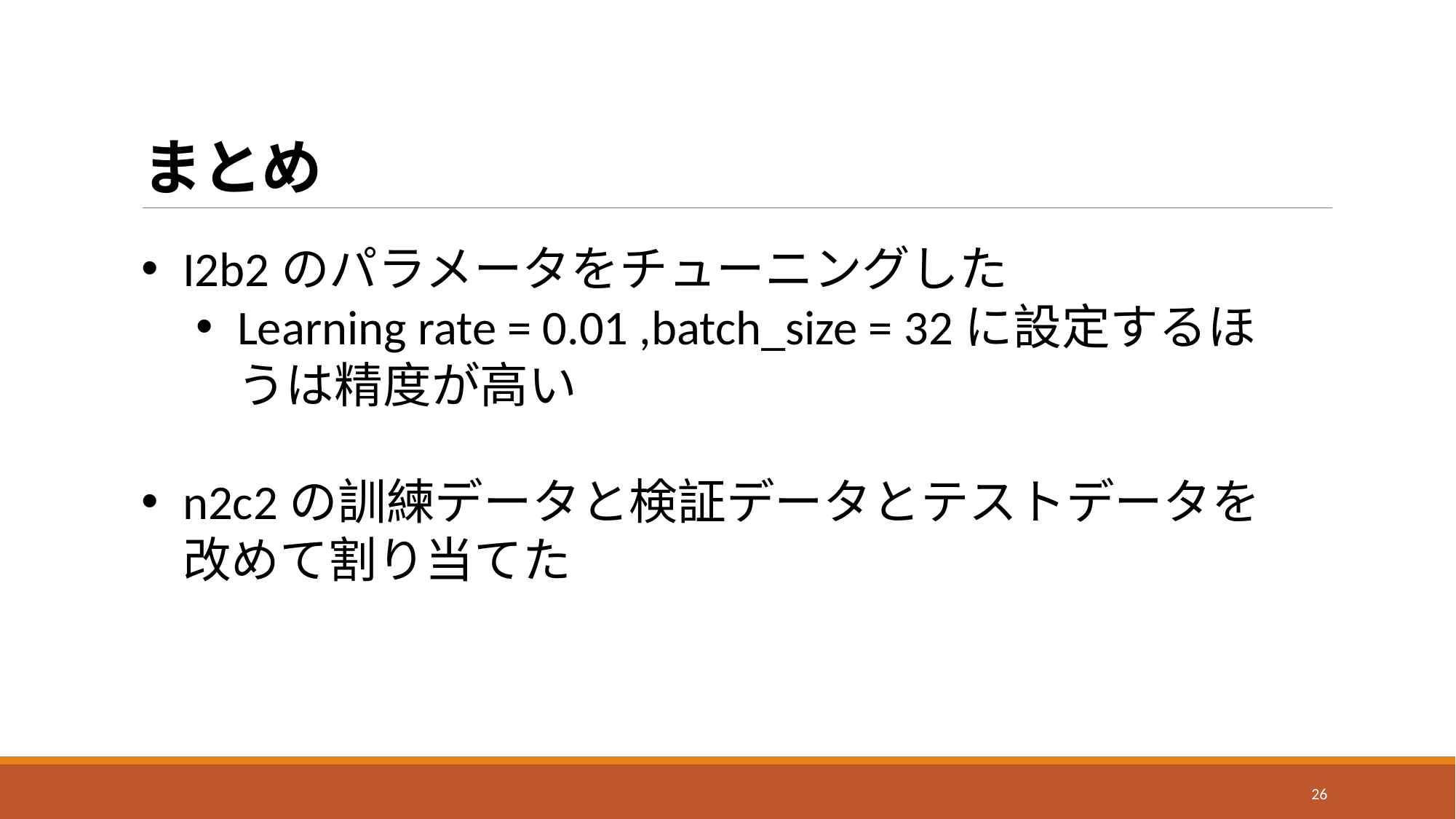

# まとめ
I2b2のパラメータをチューニングした
Learning rate = 0.01 ,batch_size = 32に設定するほうは精度が高い

n2c2の訓練データと検証データとテストデータを改めて割り当てた
26